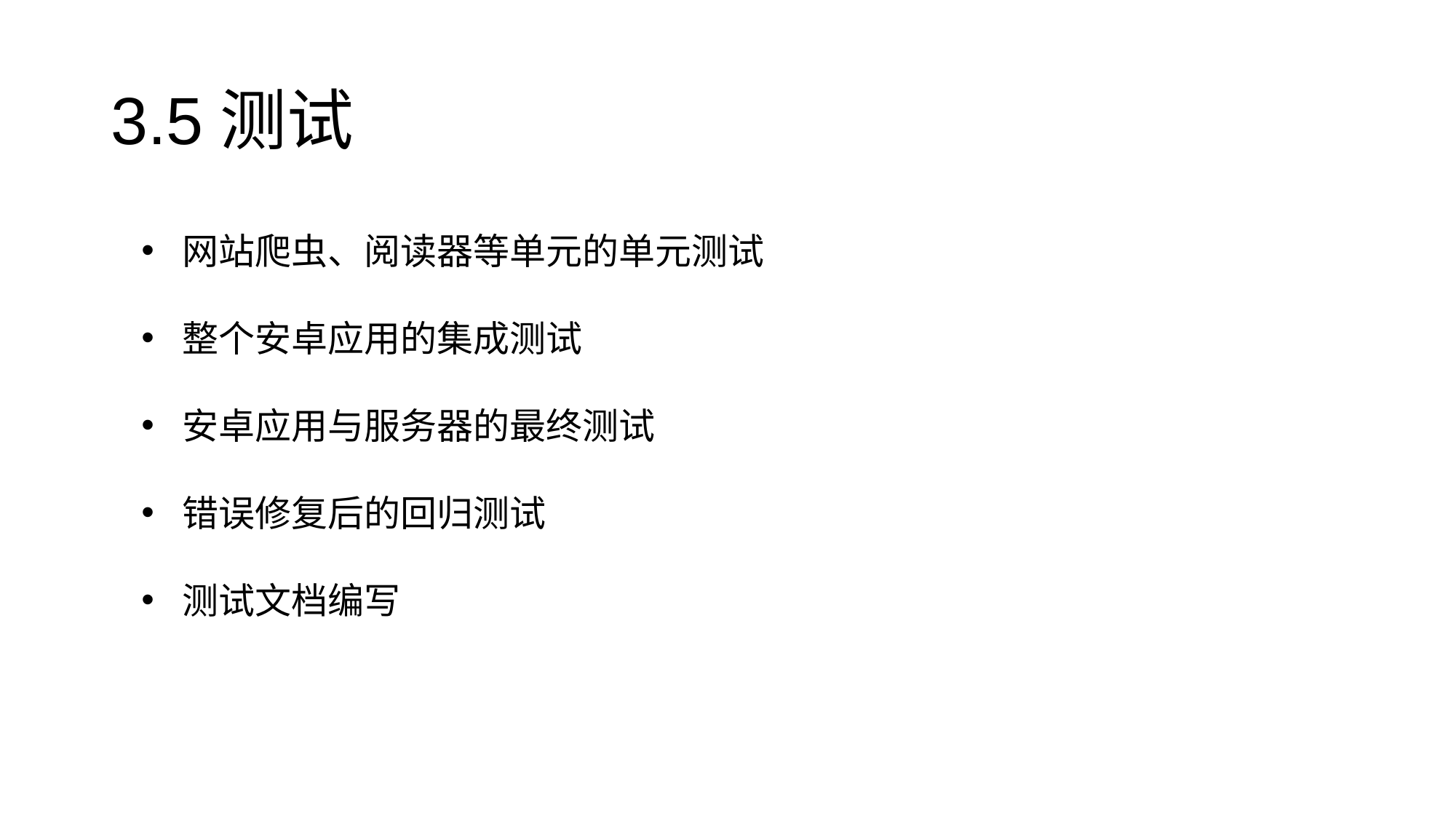

# 3.5	测试
网站爬虫、阅读器等单元的单元测试
整个安卓应用的集成测试
安卓应用与服务器的最终测试
错误修复后的回归测试
测试文档编写